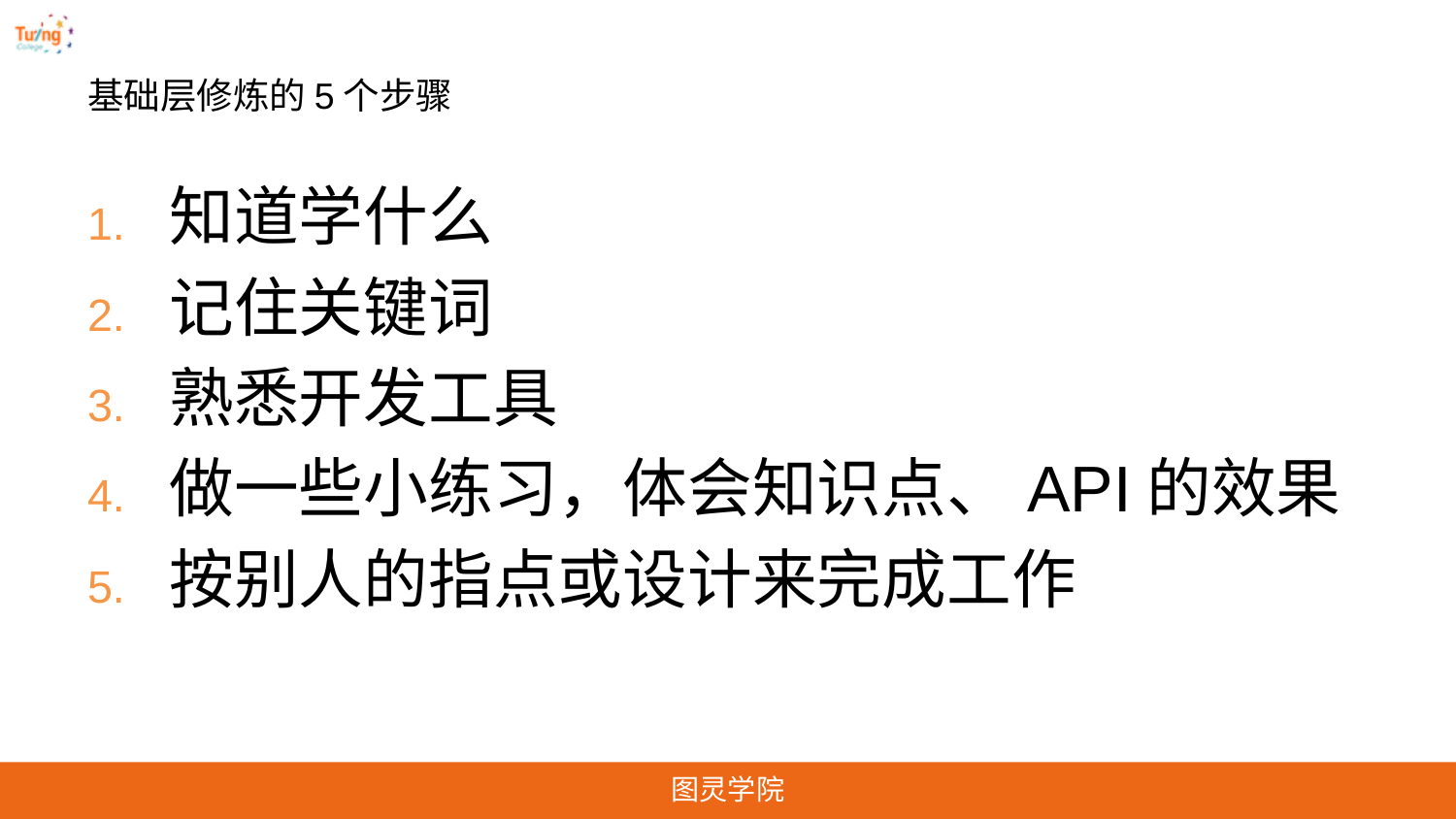

# 基础层修炼的5个步骤
知道学什么
记住关键词
熟悉开发工具
做一些小练习，体会知识点、API的效果
按别人的指点或设计来完成工作
图灵学院